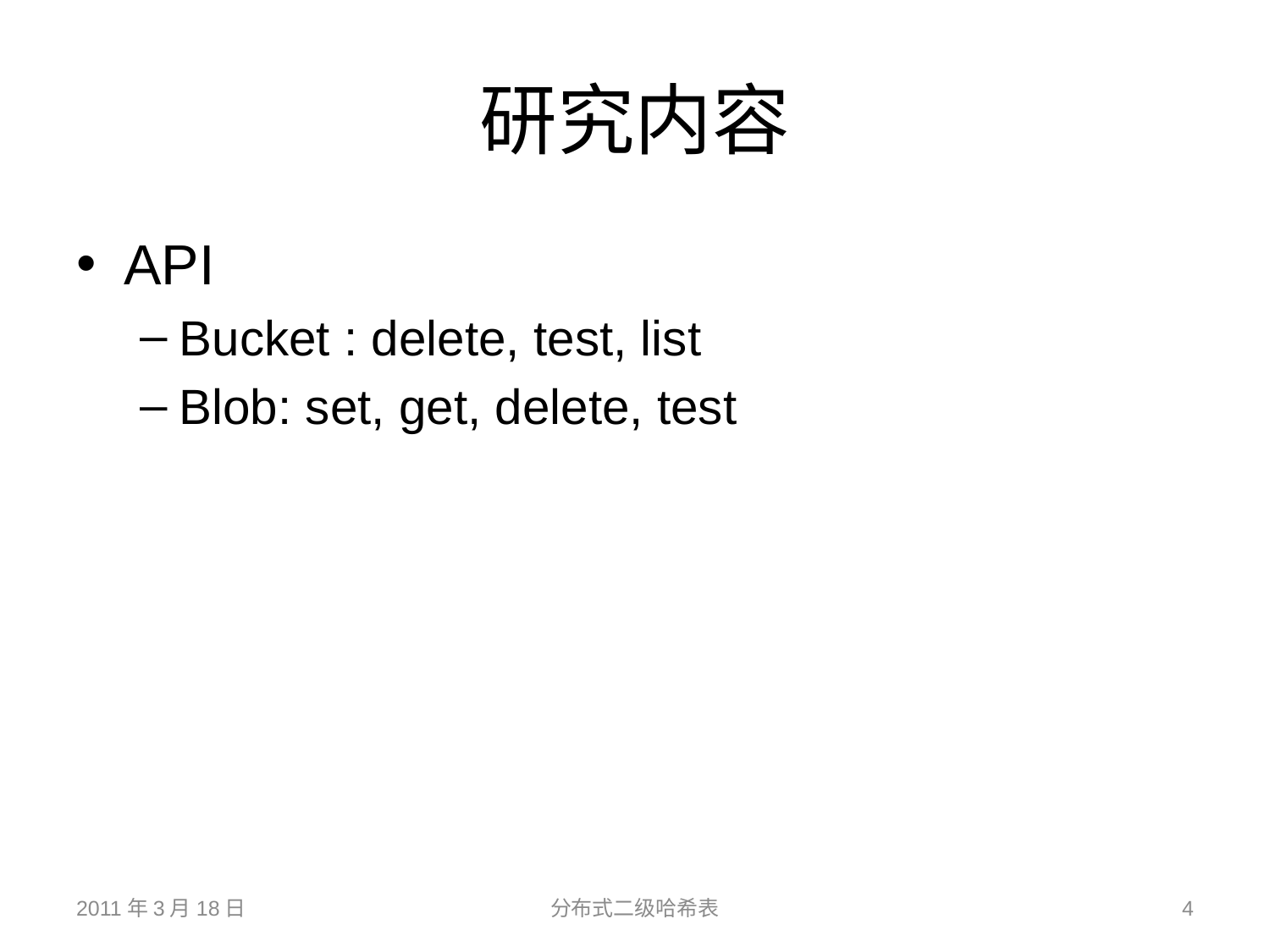

# 研究内容
API
Bucket : delete, test, list
Blob: set, get, delete, test

2011年3月18日
分布式二级哈希表
4